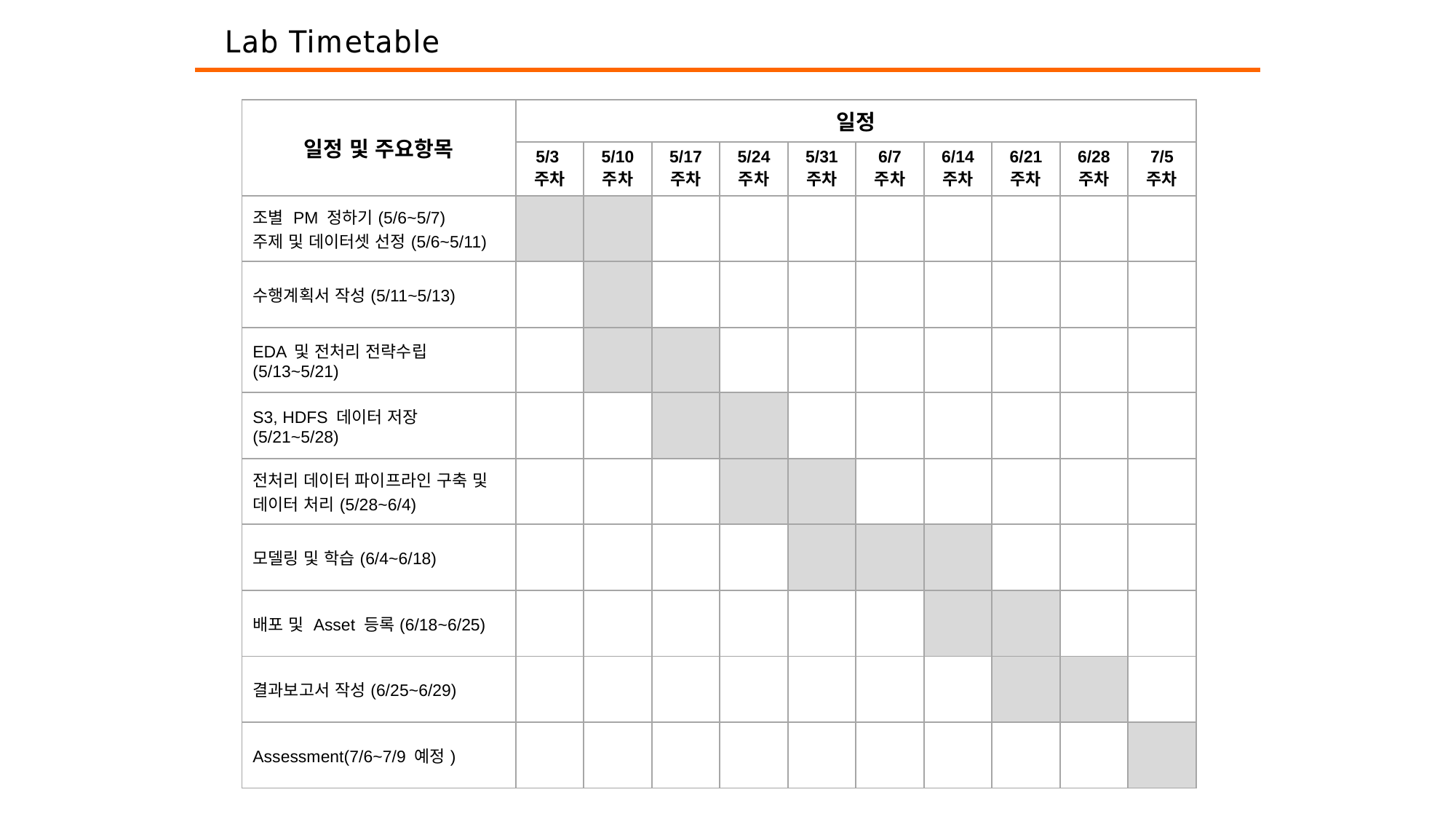

Lab Timetable
| 일정 및 주요항목 | 일정 |  |  |  |  |  |  |  |  |  |
| --- | --- | --- | --- | --- | --- | --- | --- | --- | --- | --- |
|  | 5/3 주차 | 5/10 주차 | 5/17 주차 | 5/24 주차 | 5/31 주차 | 6/7 주차 | 6/14 주차 | 6/21 주차 | 6/28 주차 | 7/5 주차 |
| 조별 PM 정하기(5/6~5/7) 주제 및 데이터셋 선정(5/6~5/11) |  |  |  |  |  |  |  |  |  |  |
| 수행계획서 작성(5/11~5/13) |  |  |  |  |  |  |  |  |  |  |
| EDA 및 전처리 전략수립(5/13~5/21) |  |  |  |  |  |  |  |  |  |  |
| S3, HDFS 데이터 저장(5/21~5/28) |  |  |  |  |  |  |  |  |  |  |
| 전처리 데이터 파이프라인 구축 및 데이터 처리(5/28~6/4) |  |  |  |  |  |  |  |  |  |  |
| 모델링 및 학습(6/4~6/18) |  |  |  |  |  |  |  |  |  |  |
| 배포 및 Asset 등록(6/18~6/25) |  |  |  |  |  |  |  |  |  |  |
| 결과보고서 작성(6/25~6/29) |  |  |  |  |  |  |  |  |  |  |
| Assessment(7/6~7/9 예정) |  |  |  |  |  |  |  |  |  |  |